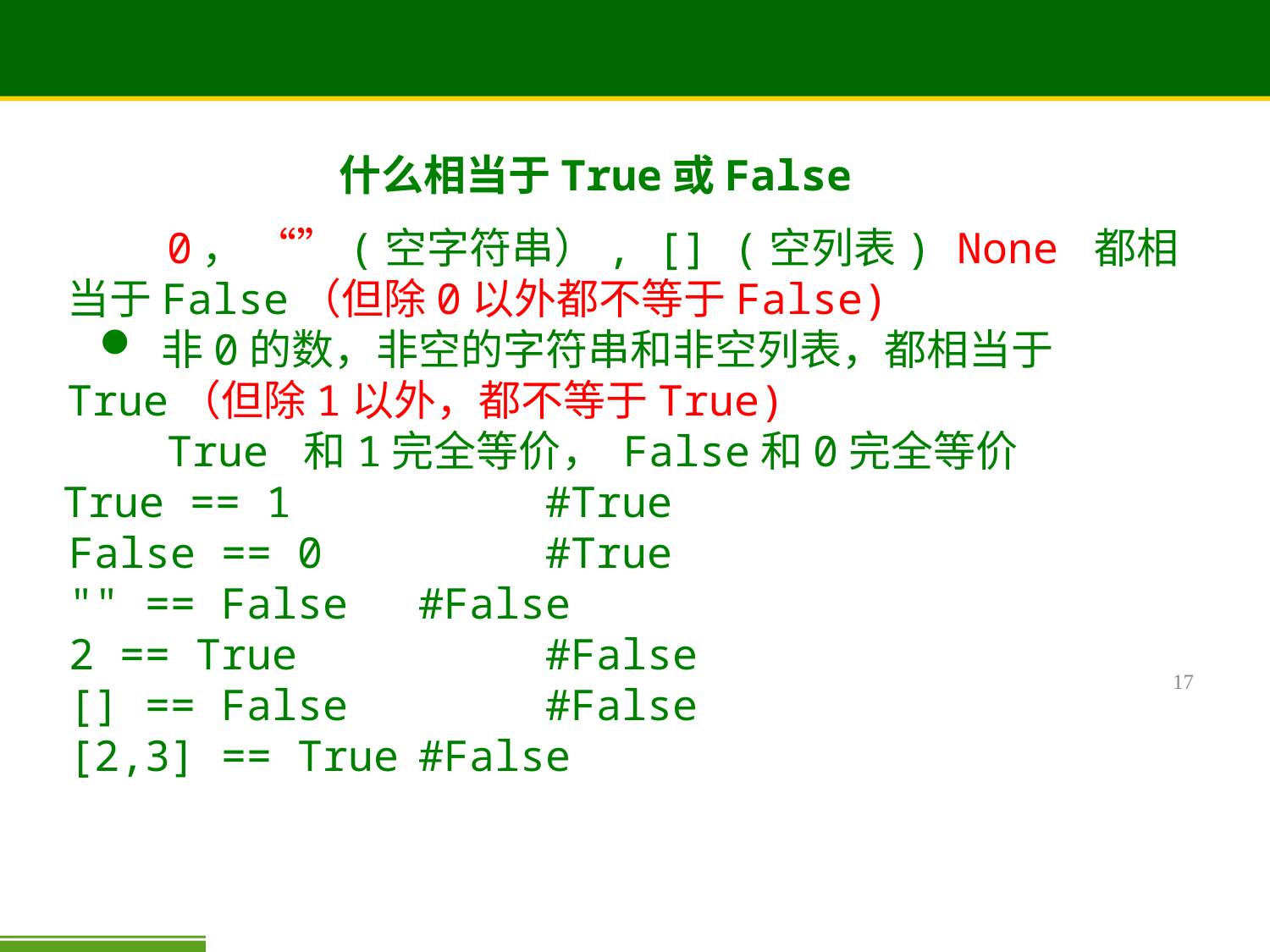

# 什么相当于True或False
 0， “”(空字符串）, [] (空列表),None 都相当于False（但除0以外都不等于False)
 非0的数，非空的字符串和非空列表，都相当于True（但除1以外，都不等于True)
 True 和1完全等价， False和0完全等价
 True == 1 		#True
False == 0		#True
"" == False	#False
2 == True		#False
[] == False		#False
[2,3] == True	#False
17